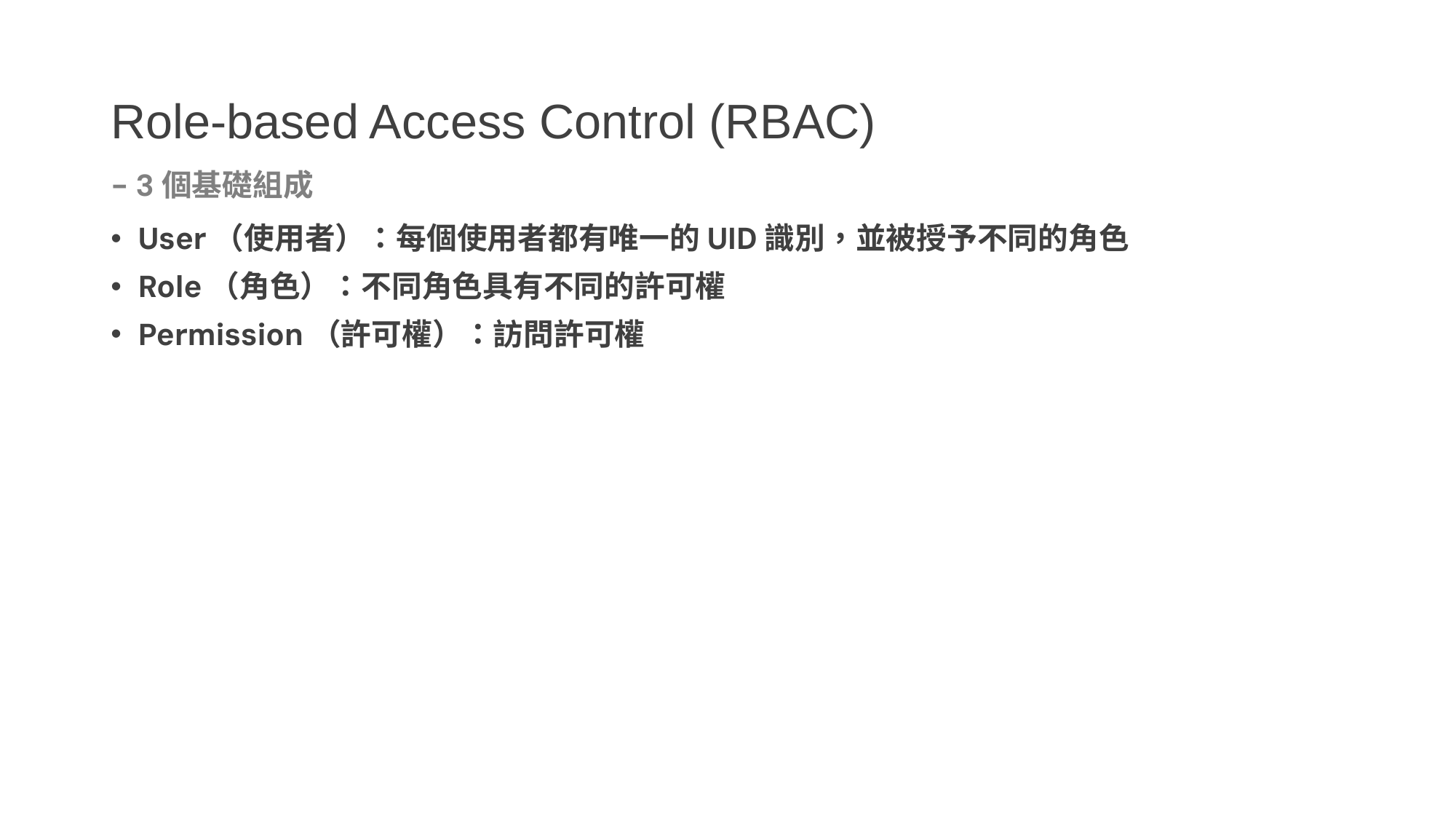

# Role-based Access Control (RBAC)
- 3個基礎組成
User（使用者）：每個使用者都有唯一的UID識別，並被授予不同的角色
Role（角色）：不同角色具有不同的許可權
Permission（許可權）：訪問許可權